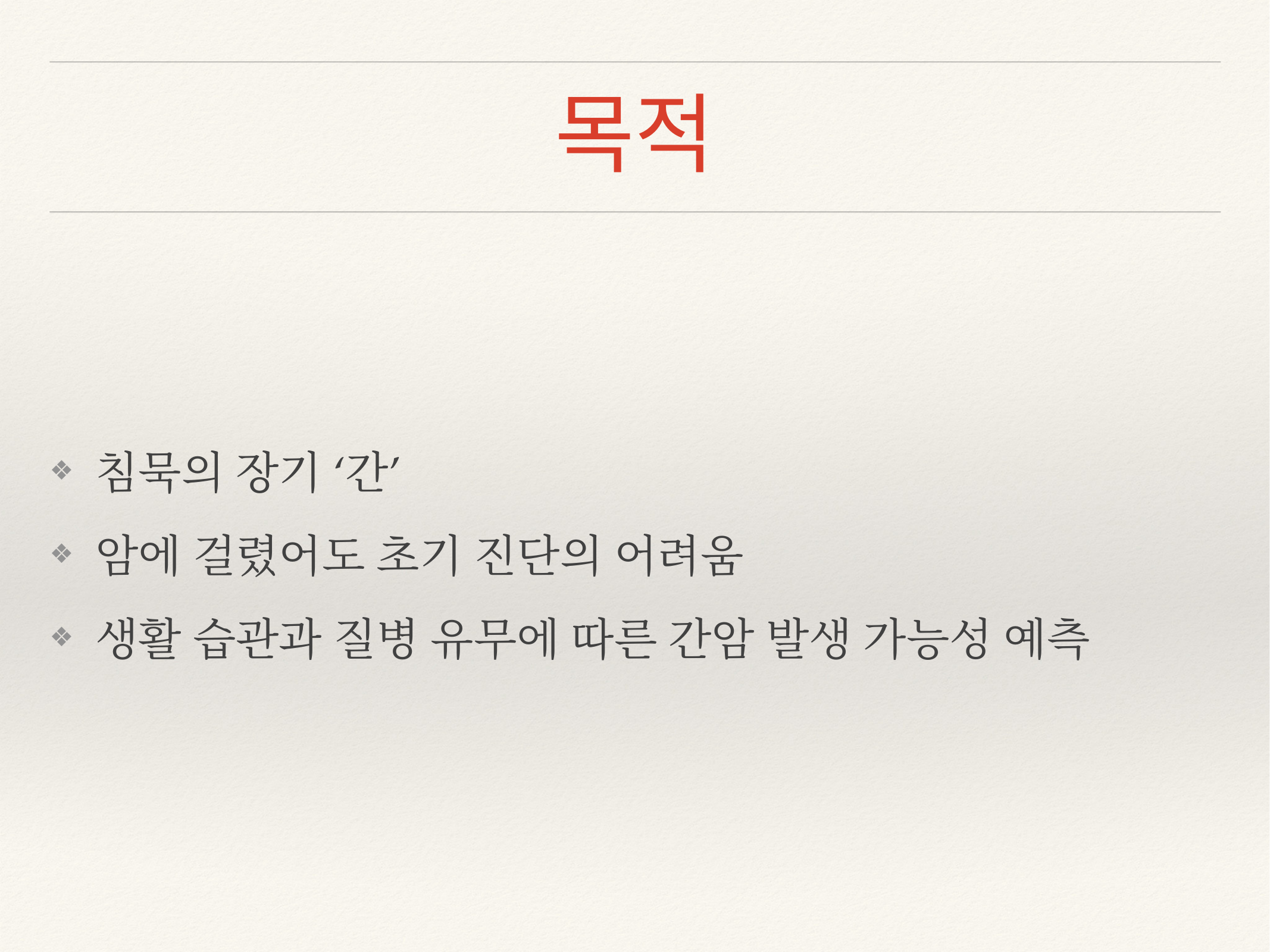

# 목적
침묵의 장기 ‘간’
암에 걸렸어도 초기 진단의 어려움
생활 습관과 질병 유무에 따른 간암 발생 가능성 예측